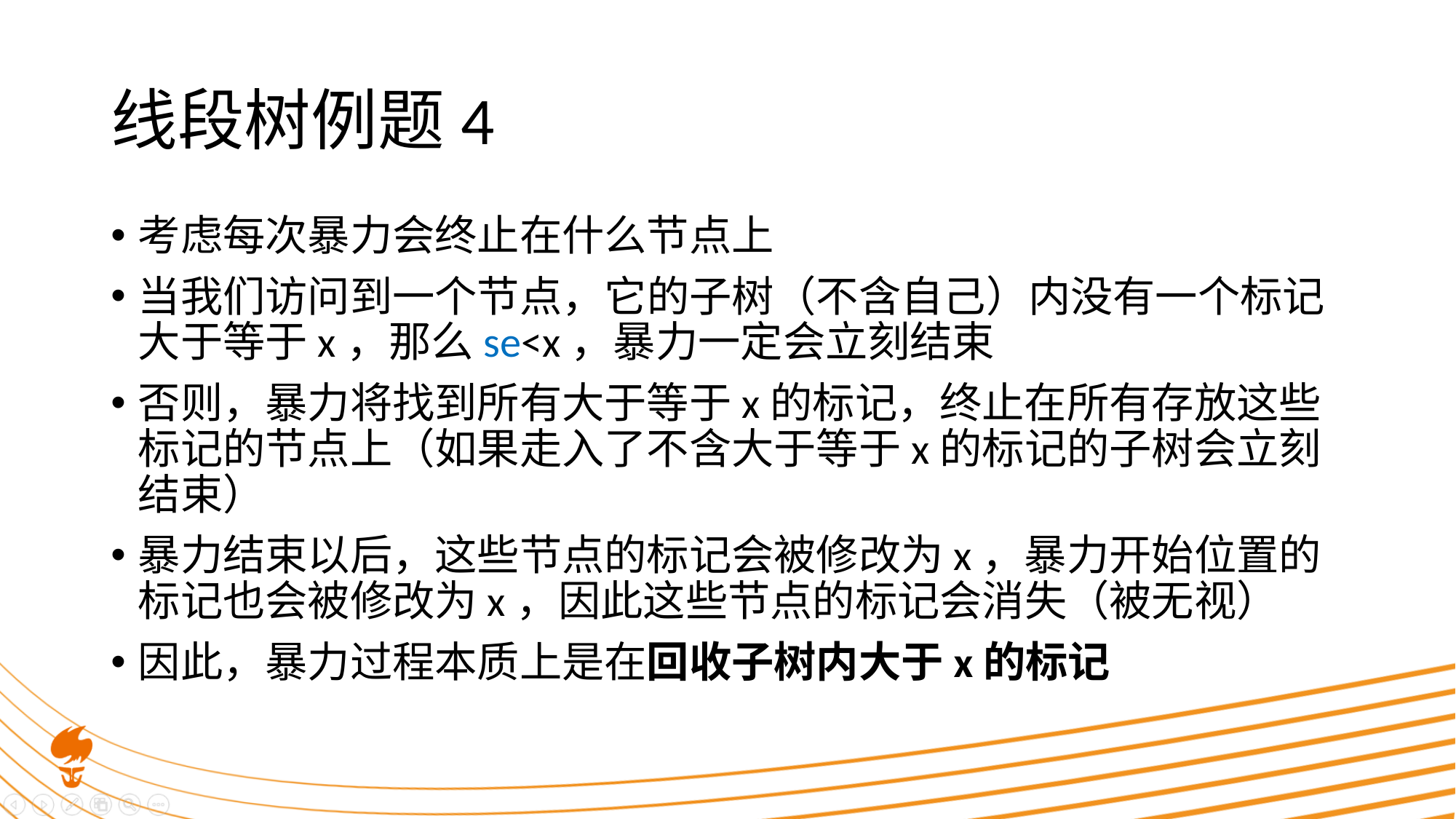

# 线段树例题4
考虑每次暴力会终止在什么节点上
当我们访问到一个节点，它的子树（不含自己）内没有一个标记大于等于x，那么se<x，暴力一定会立刻结束
否则，暴力将找到所有大于等于x的标记，终止在所有存放这些标记的节点上（如果走入了不含大于等于x的标记的子树会立刻结束）
暴力结束以后，这些节点的标记会被修改为x，暴力开始位置的标记也会被修改为x，因此这些节点的标记会消失（被无视）
因此，暴力过程本质上是在回收子树内大于x的标记